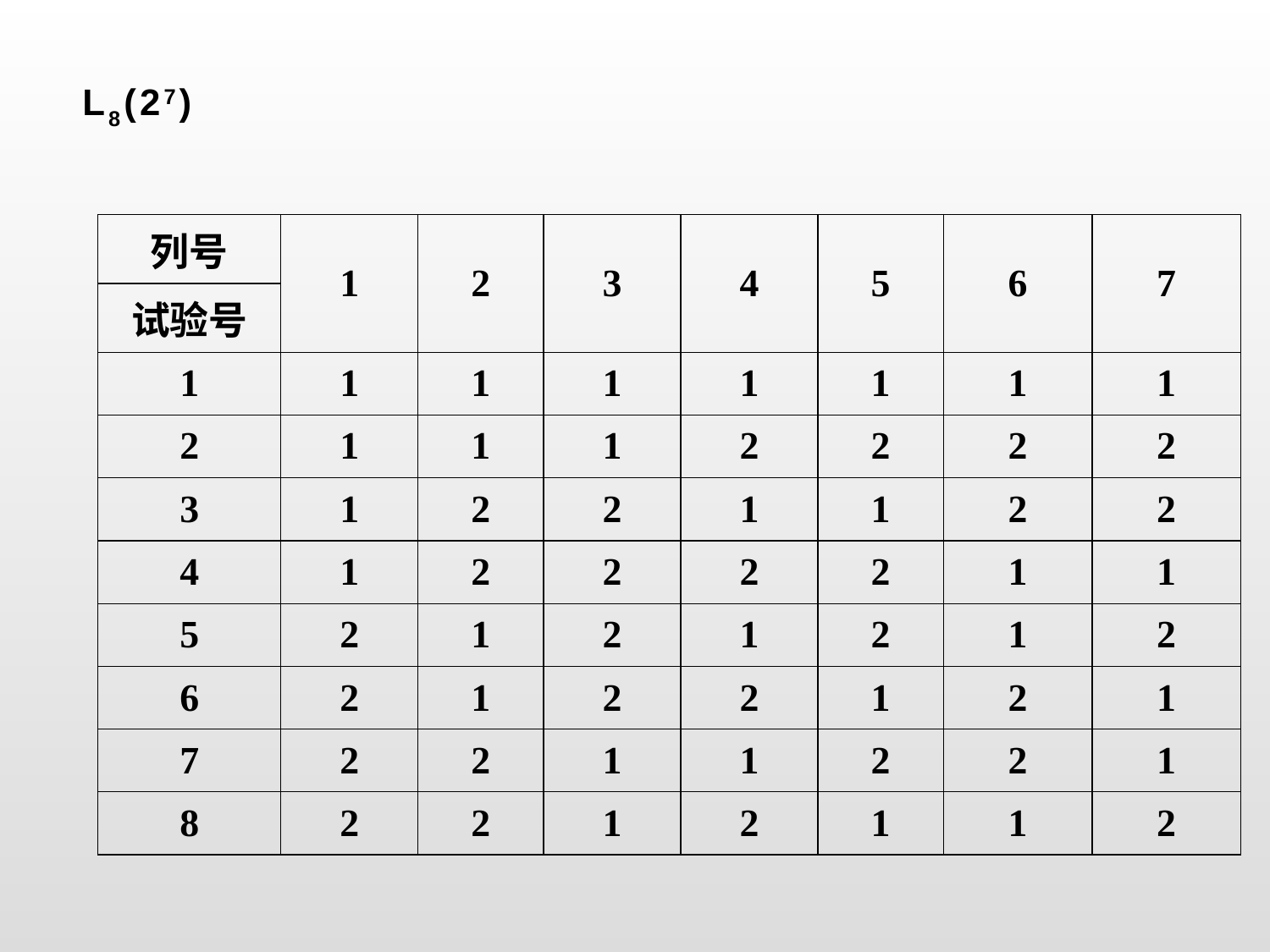

# L8(27)
| 列号 | 1 | 2 | 3 | 4 | 5 | 6 | 7 |
| --- | --- | --- | --- | --- | --- | --- | --- |
| 试验号 |  |  |  |  |  |  |  |
| 1 | 1 | 1 | 1 | 1 | 1 | 1 | 1 |
| 2 | 1 | 1 | 1 | 2 | 2 | 2 | 2 |
| 3 | 1 | 2 | 2 | 1 | 1 | 2 | 2 |
| 4 | 1 | 2 | 2 | 2 | 2 | 1 | 1 |
| 5 | 2 | 1 | 2 | 1 | 2 | 1 | 2 |
| 6 | 2 | 1 | 2 | 2 | 1 | 2 | 1 |
| 7 | 2 | 2 | 1 | 1 | 2 | 2 | 1 |
| 8 | 2 | 2 | 1 | 2 | 1 | 1 | 2 |